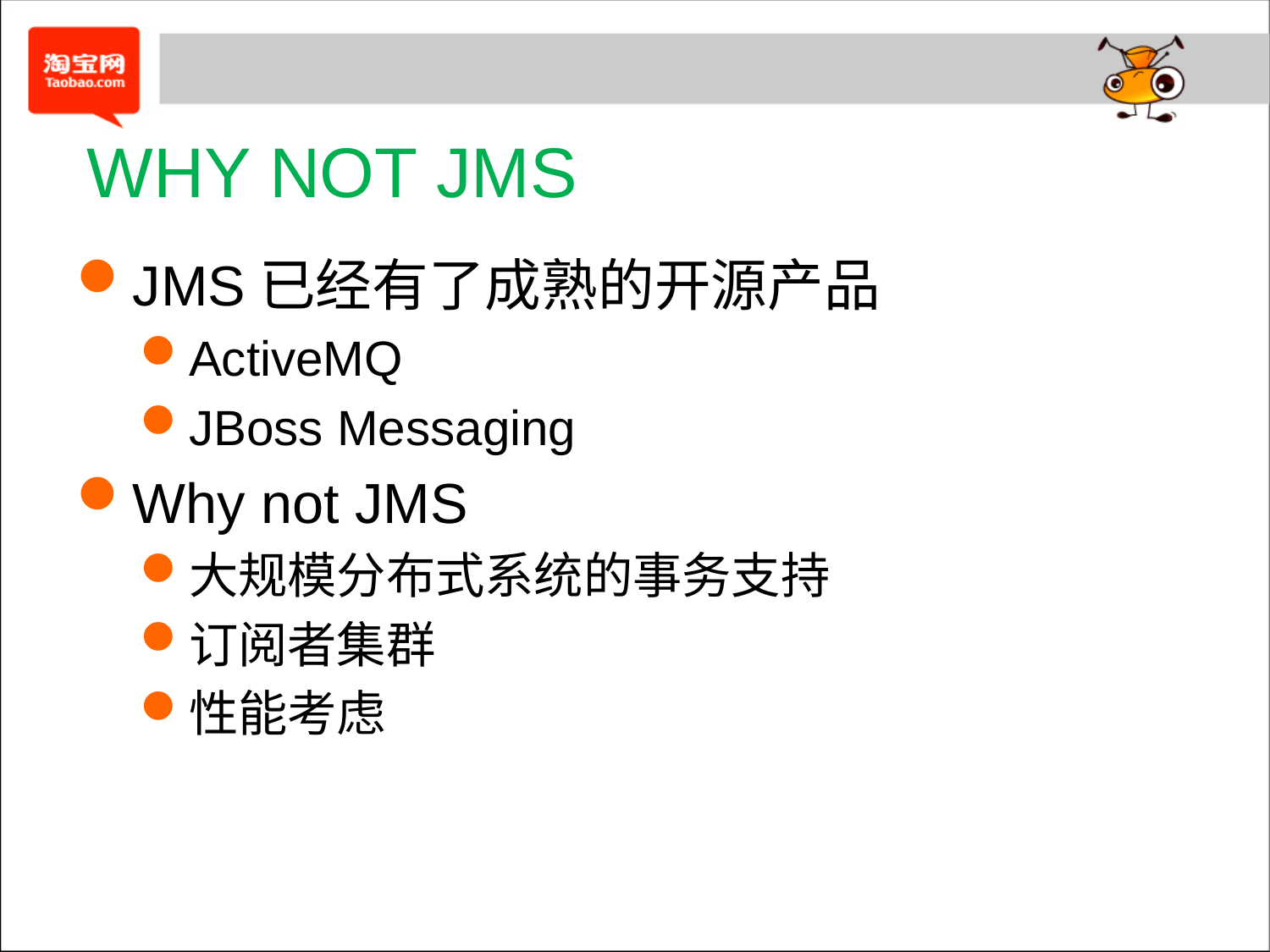

# WHY NOT JMS
JMS已经有了成熟的开源产品
ActiveMQ
JBoss Messaging
Why not JMS
大规模分布式系统的事务支持
订阅者集群
性能考虑